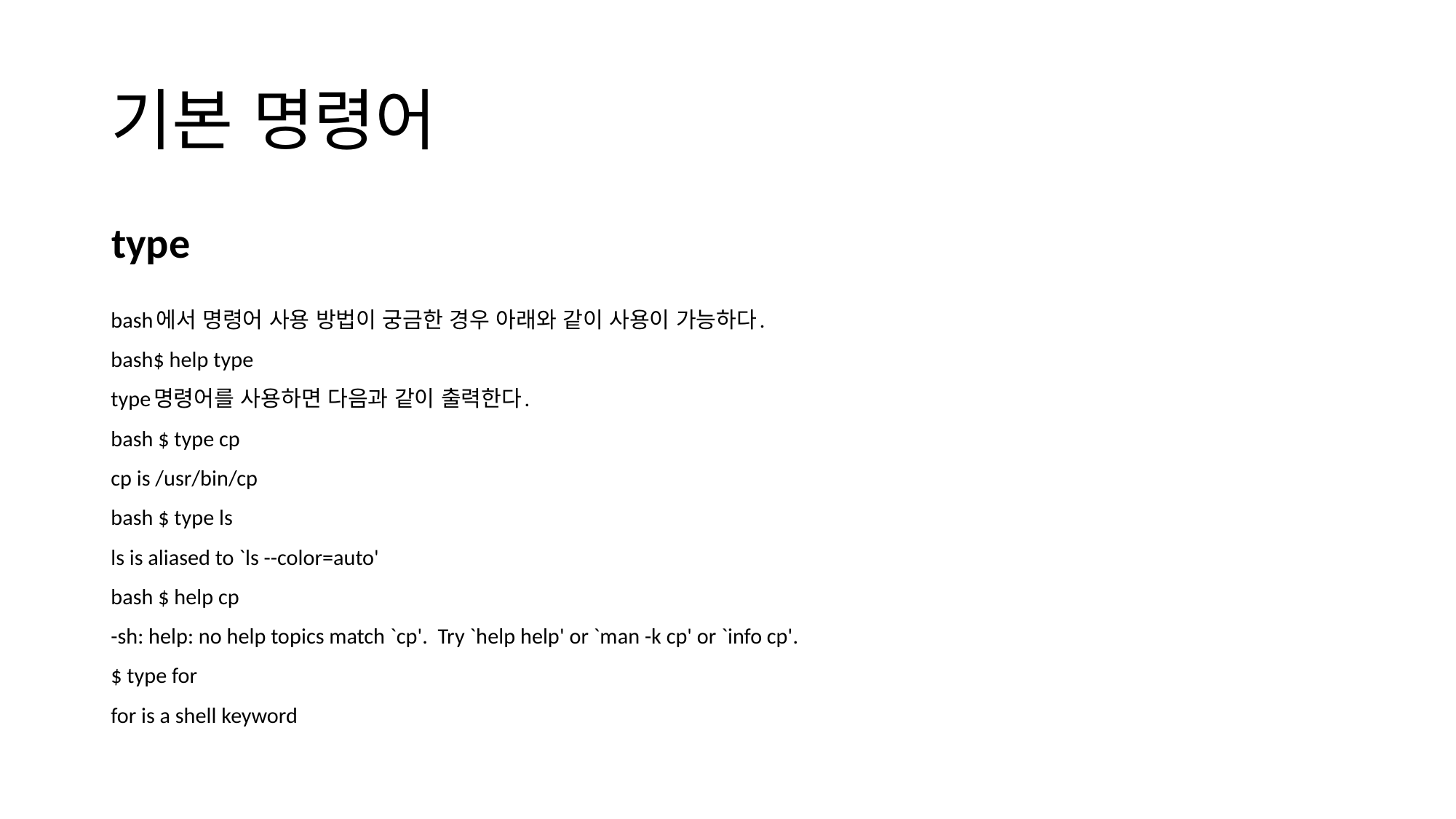

# 기본 명령어
type
bash에서 명령어 사용 방법이 궁금한 경우 아래와 같이 사용이 가능하다.
bash$ help type
type명령어를 사용하면 다음과 같이 출력한다.
bash $ type cp
cp is /usr/bin/cp
bash $ type ls
ls is aliased to `ls --color=auto'
bash $ help cp
-sh: help: no help topics match `cp'.  Try `help help' or `man -k cp' or `info cp'.
$ type for
for is a shell keyword